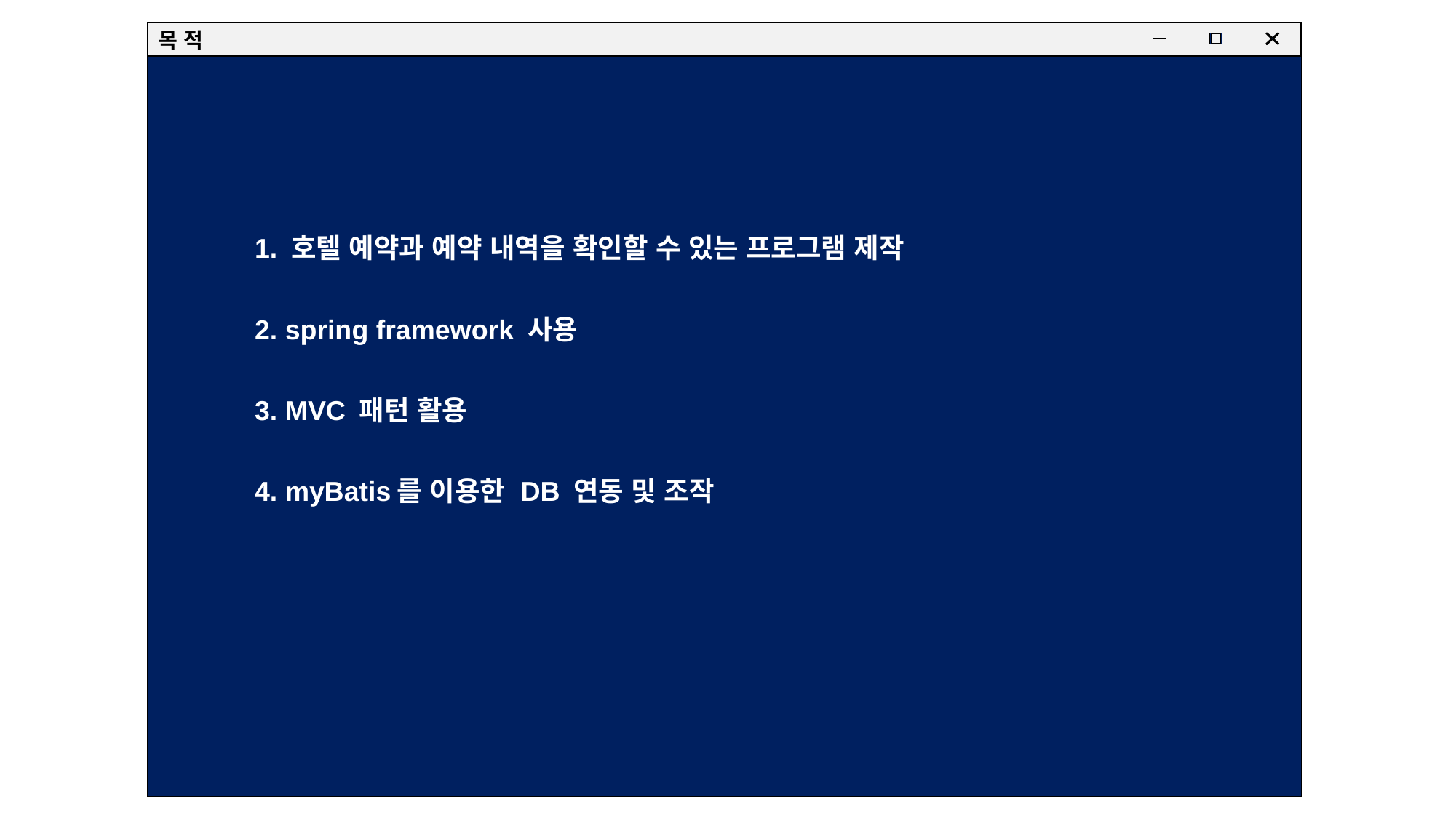

목 적

| 1. 호텔 예약과 예약 내역을 확인할 수 있는 프로그램 제작 |
| --- |
| 2. spring framework 사용 |
| 3. MVC 패턴 활용 |
| 4. myBatis를 이용한 DB 연동 및 조작 |